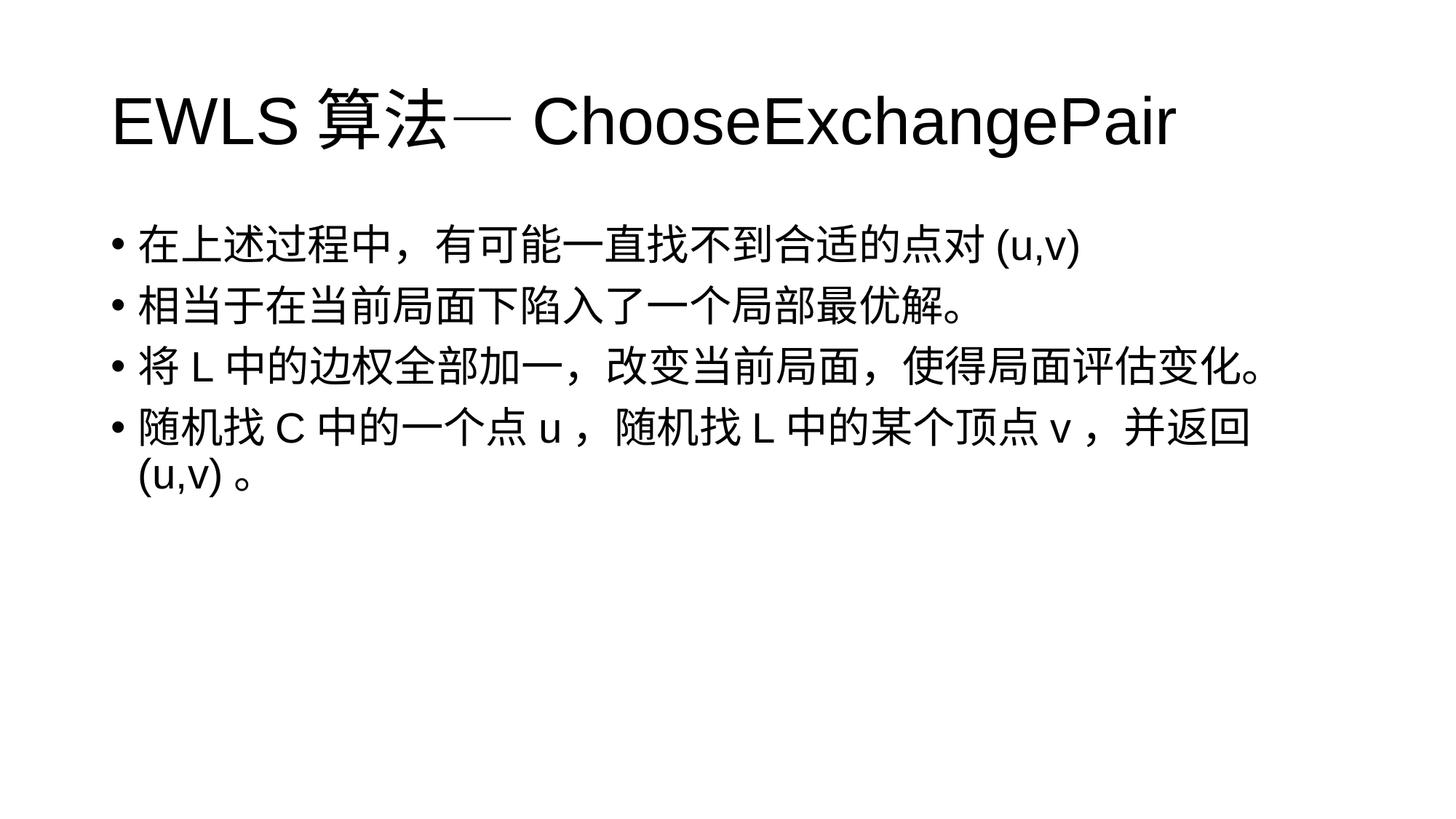

# EWLS算法—ChooseExchangePair
在上述过程中，有可能一直找不到合适的点对(u,v)
相当于在当前局面下陷入了一个局部最优解。
将L中的边权全部加一，改变当前局面，使得局面评估变化。
随机找C中的一个点u，随机找L中的某个顶点v，并返回(u,v)。